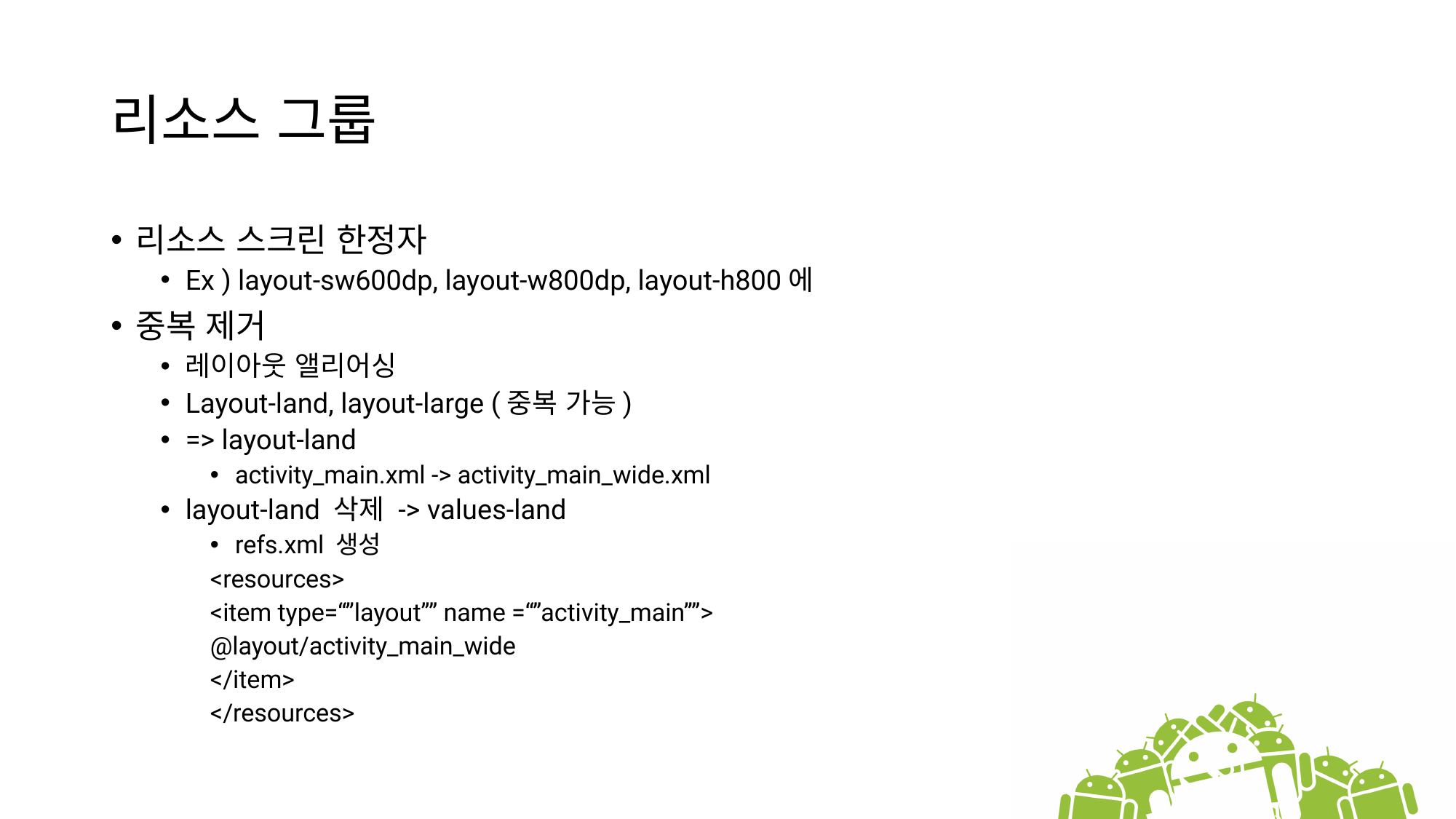

# 리소스 그룹
리소스 스크린 한정자
Ex ) layout-sw600dp, layout-w800dp, layout-h800에
중복 제거
레이아웃 앨리어싱
Layout-land, layout-large (중복 가능)
=> layout-land
activity_main.xml -> activity_main_wide.xml
layout-land 삭제 -> values-land
refs.xml 생성
<resources>
	<item type=“”layout”” name =“”activity_main””>
	@layout/activity_main_wide
	</item>
</resources>